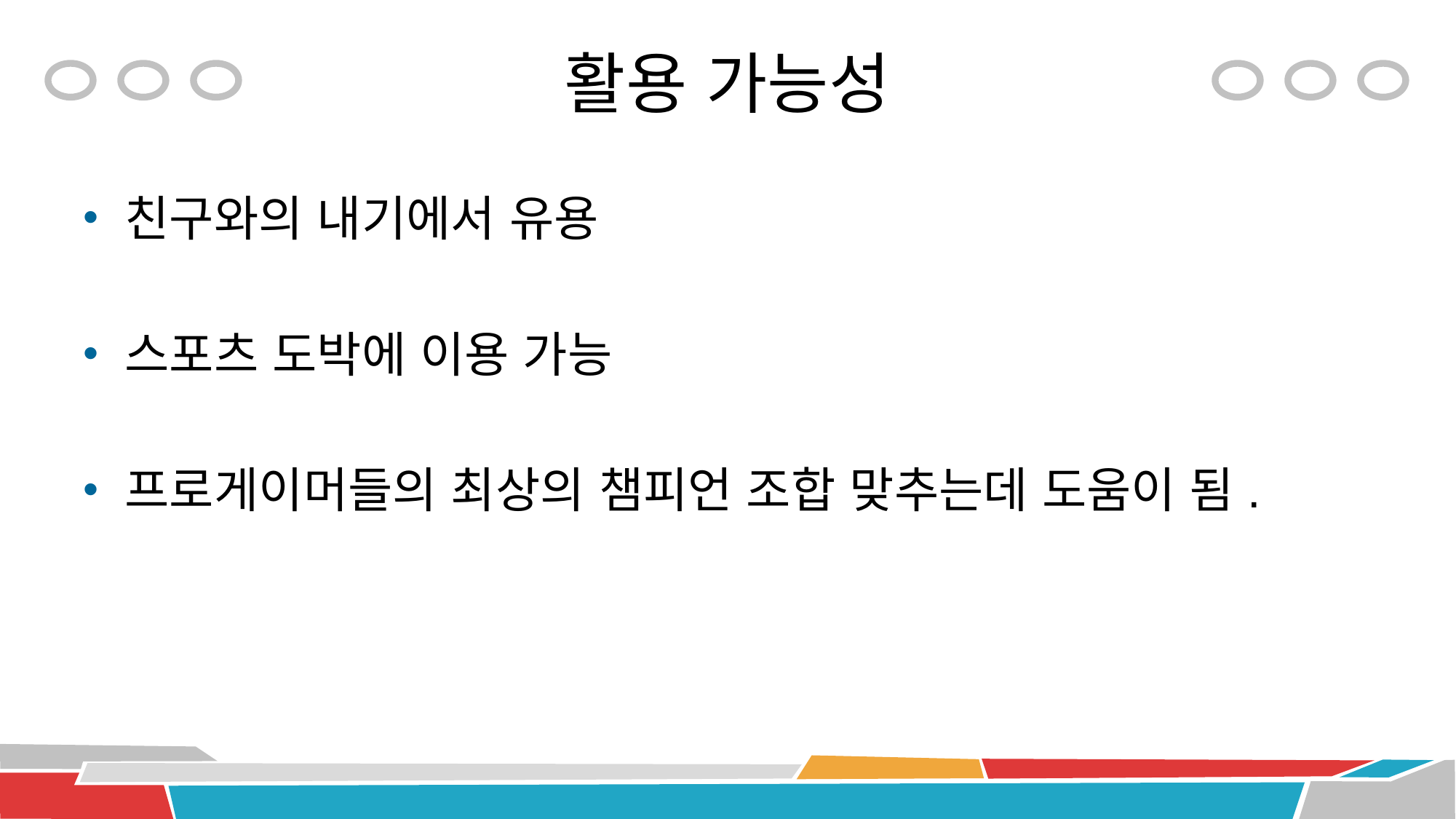

# 활용 가능성
친구와의 내기에서 유용

스포츠 도박에 이용 가능

프로게이머들의 최상의 챔피언 조합 맞추는데 도움이 됨.